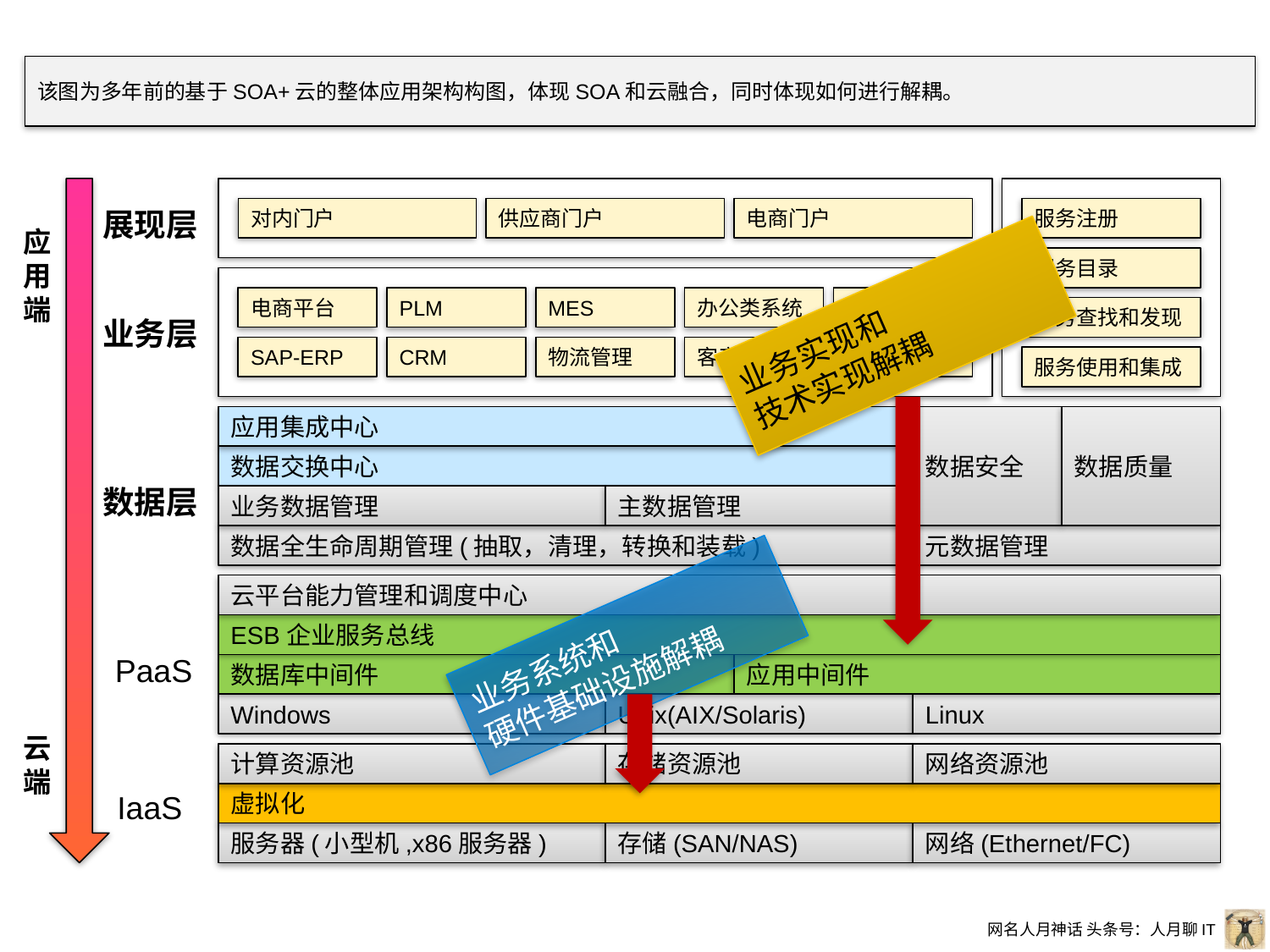

该图为多年前的基于SOA+云的整体应用架构构图，体现SOA和云融合，同时体现如何进行解耦。

展现层
对内门户
供应商门户
电商门户
服务注册
应
用
端
服务目录

业务实现和
技术实现解耦
电商平台
PLM
MES
办公类系统
其它系统
服务查找和发现
业务层
SAP-ERP
CRM
物流管理
客音管理
财务共享
服务使用和集成

应用集成中心
数据安全
数据质量
数据交换中心
数据层
业务数据管理
主数据管理
数据全生命周期管理(抽取，清理，转换和装载)
元数据管理
云平台能力管理和调度中心
业务系统和
硬件基础设施解耦
ESB企业服务总线
PaaS
数据库中间件
应用中间件
Windows
Unix(AIX/Solaris)

Linux
云
端
计算资源池
存储资源池
网络资源池
IaaS
虚拟化
服务器(小型机,x86服务器)
存储(SAN/NAS)
网络(Ethernet/FC)